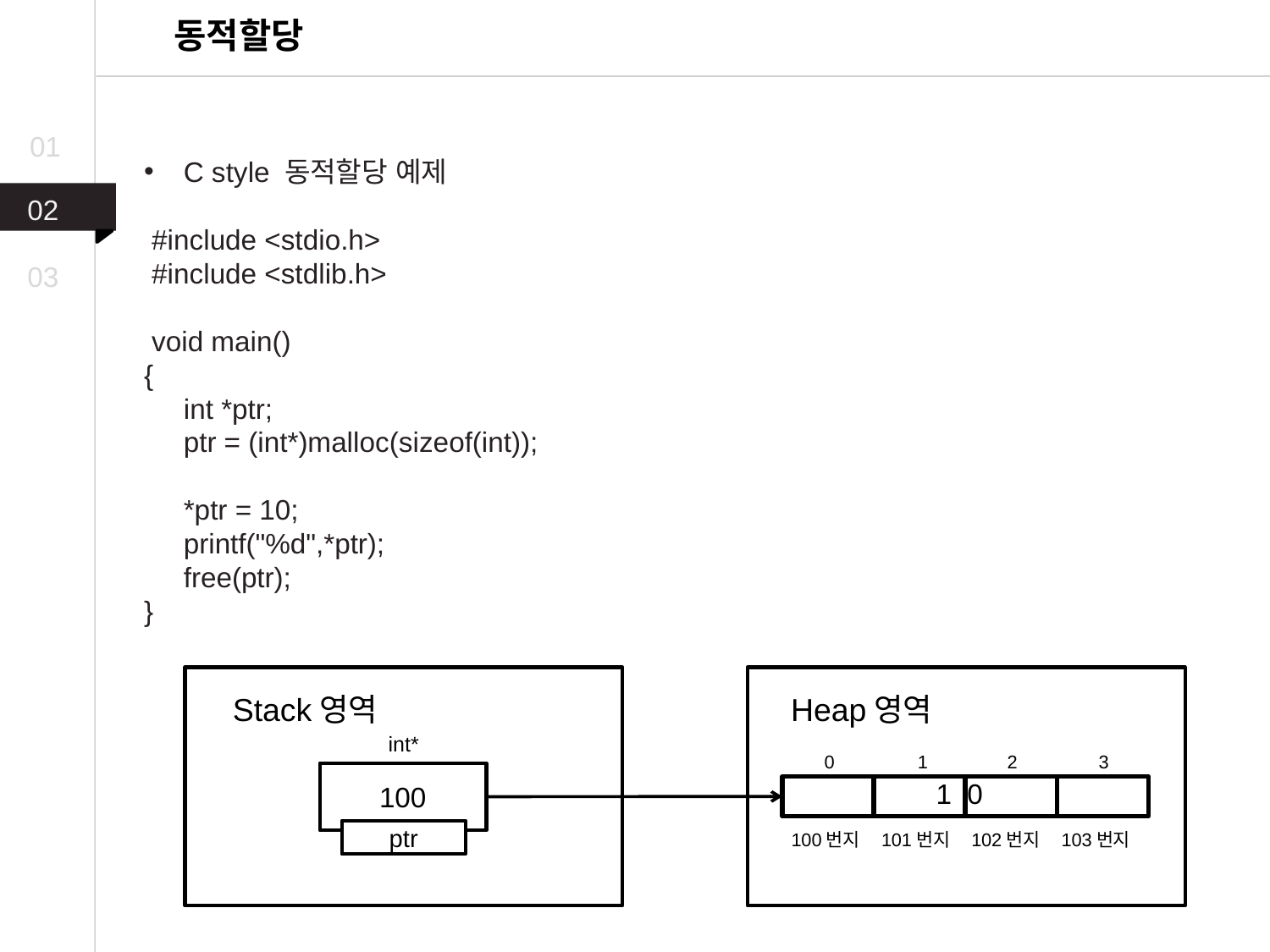

동적할당
01
C style 동적할당 예제

 #include <stdio.h>
 #include <stdlib.h>

 void main()
{
	int *ptr;
	ptr = (int*)malloc(sizeof(int));

	*ptr = 10;
	printf("%d",*ptr);
	free(ptr);
}

02

03

Stack영역
Heap영역
int*
0
1
2
3

100번지
101번지
102번지
103번지

1  0
100
ptr